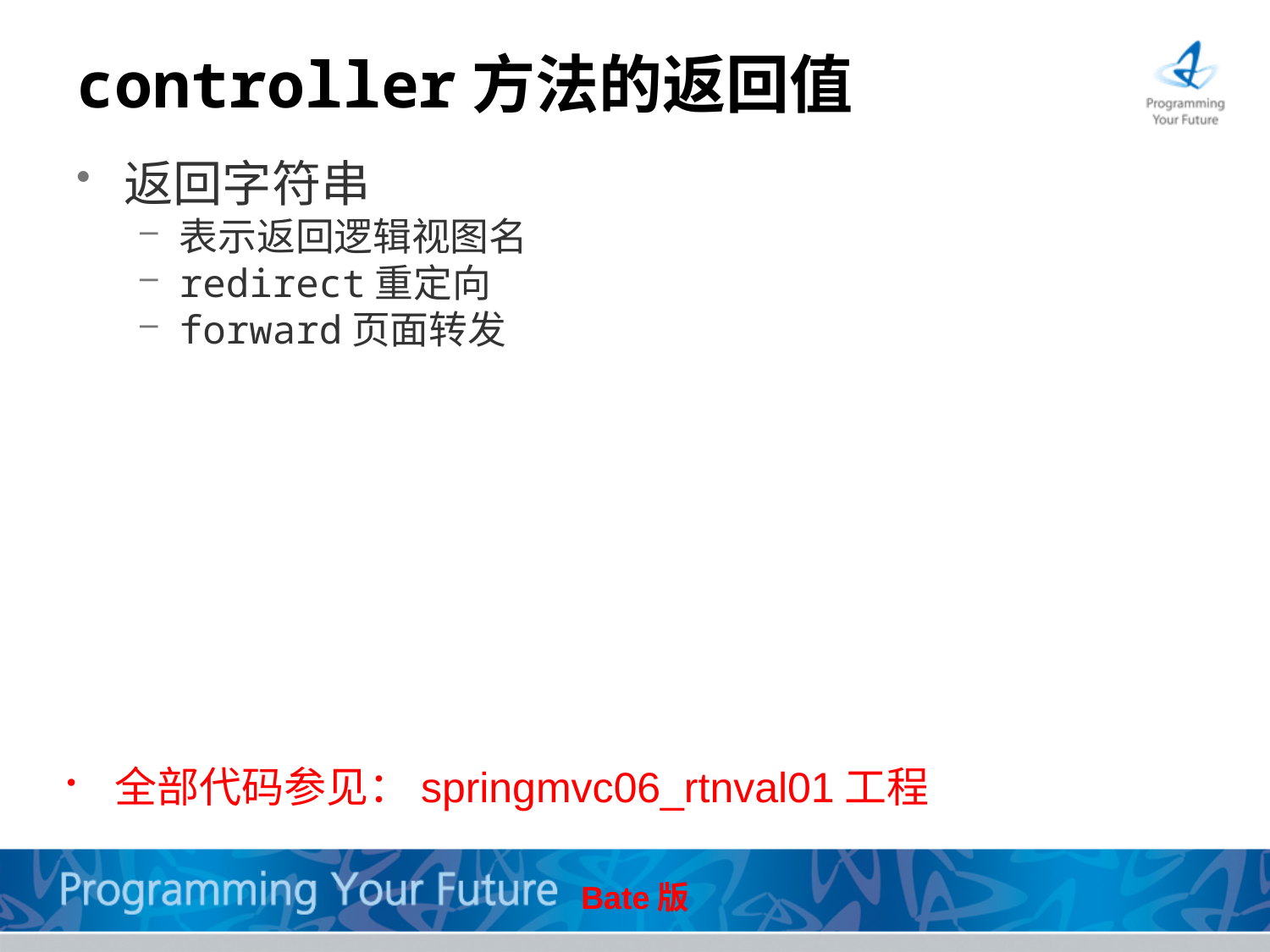

# controller方法的返回值
返回字符串
表示返回逻辑视图名
redirect重定向
forward页面转发

全部代码参见：springmvc06_rtnval01工程